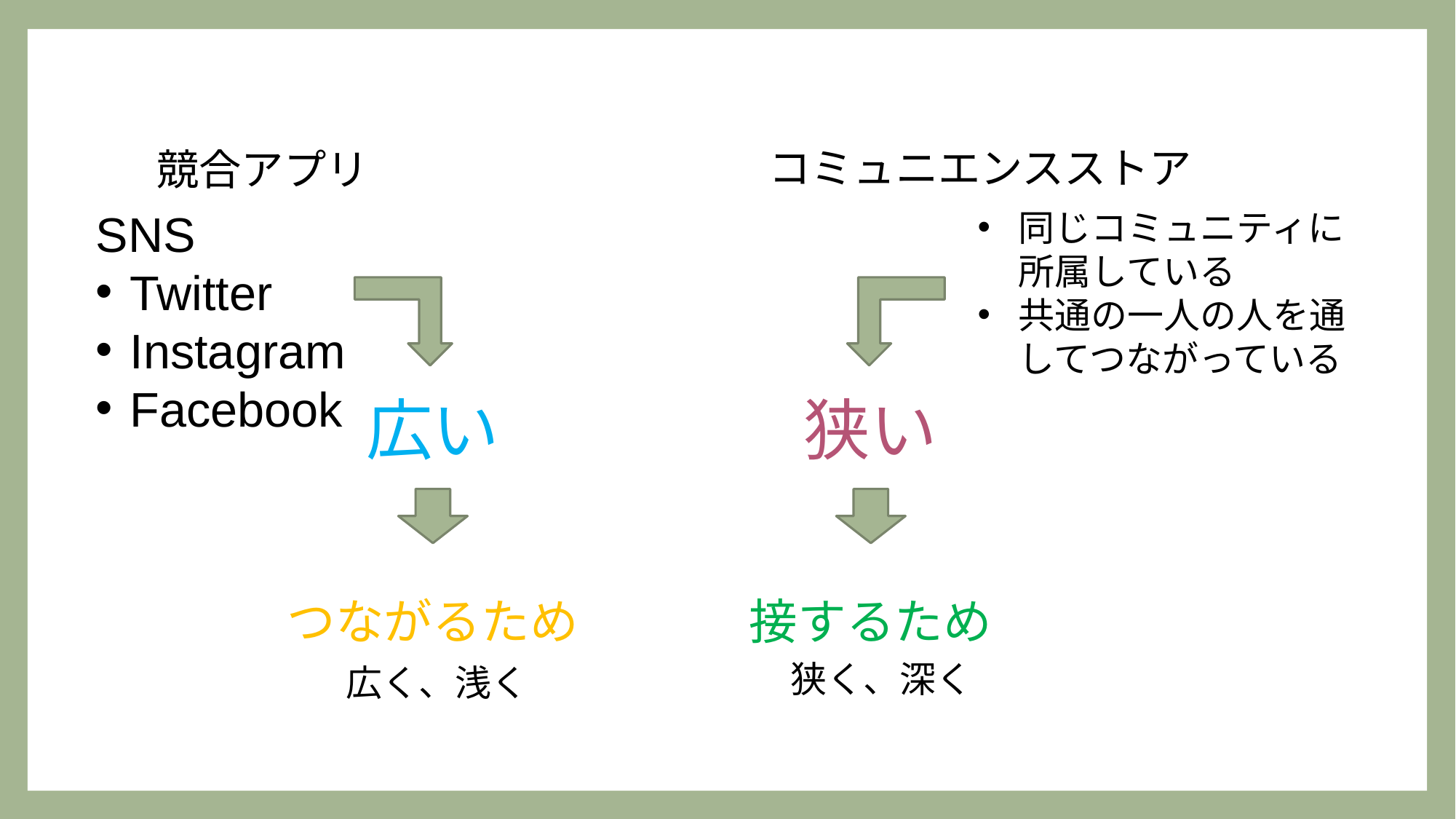

コミュニエンスストア
競合アプリ
SNS
Twitter
Instagram
Facebook
同じコミュニティに所属している
共通の一人の人を通してつながっている

広い
狭い

つながるため
接するため
狭く、深く
広く、浅く